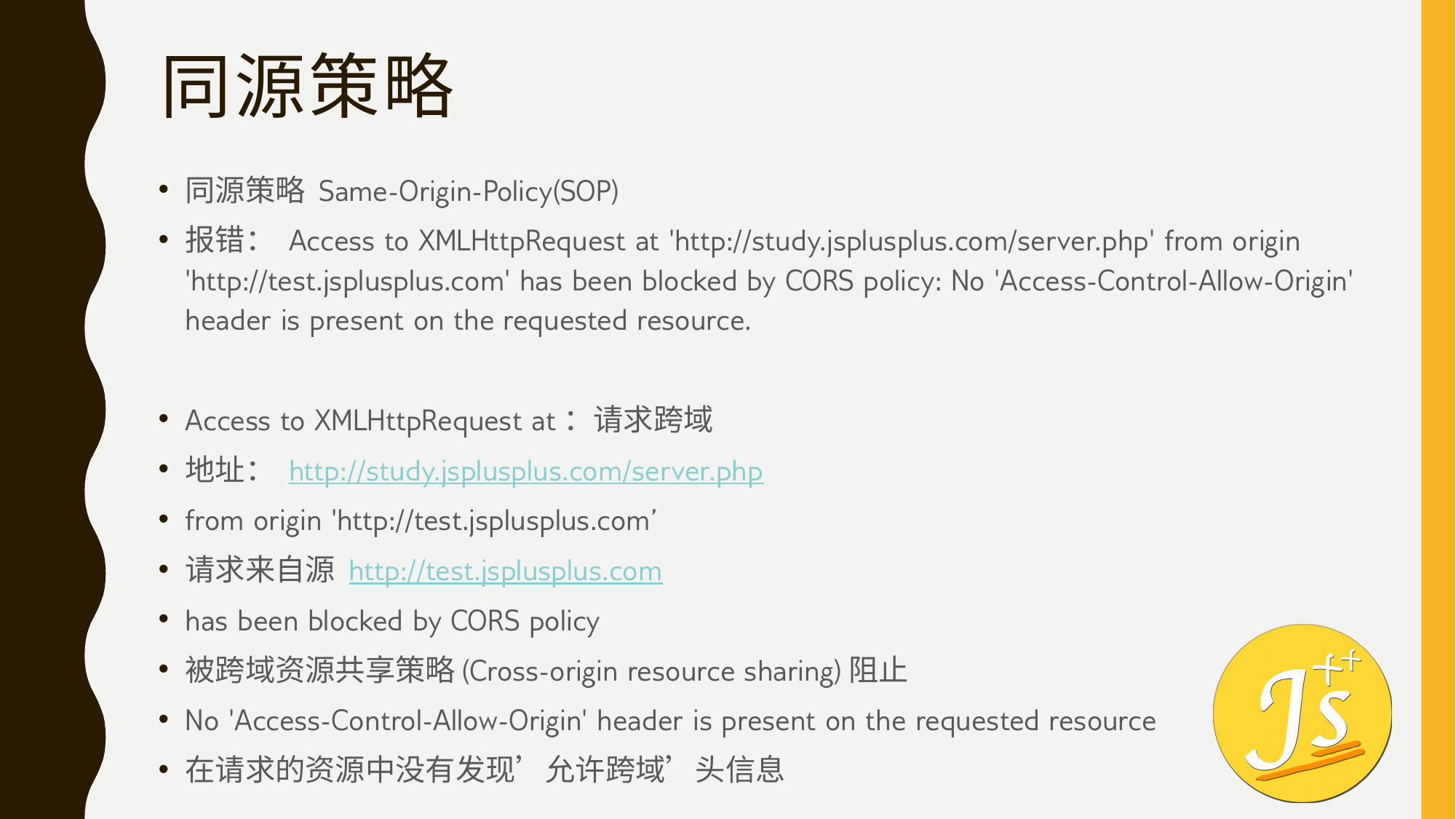

# 同源策略
同源策略 Same-Origin-Policy(SOP)
报错： Access to XMLHttpRequest at 'http://study.jsplusplus.com/server.php' from origin 'http://test.jsplusplus.com' has been blocked by CORS policy: No 'Access-Control-Allow-Origin' header is present on the requested resource.

Access to XMLHttpRequest at：请求跨域
地址： http://study.jsplusplus.com/server.php
from origin 'http://test.jsplusplus.com’
请求来自源 http://test.jsplusplus.com
has been blocked by CORS policy
被跨域资源共享策略(Cross-origin resource sharing)阻止
No 'Access-Control-Allow-Origin' header is present on the requested resource
在请求的资源中没有发现’允许跨域’头信息